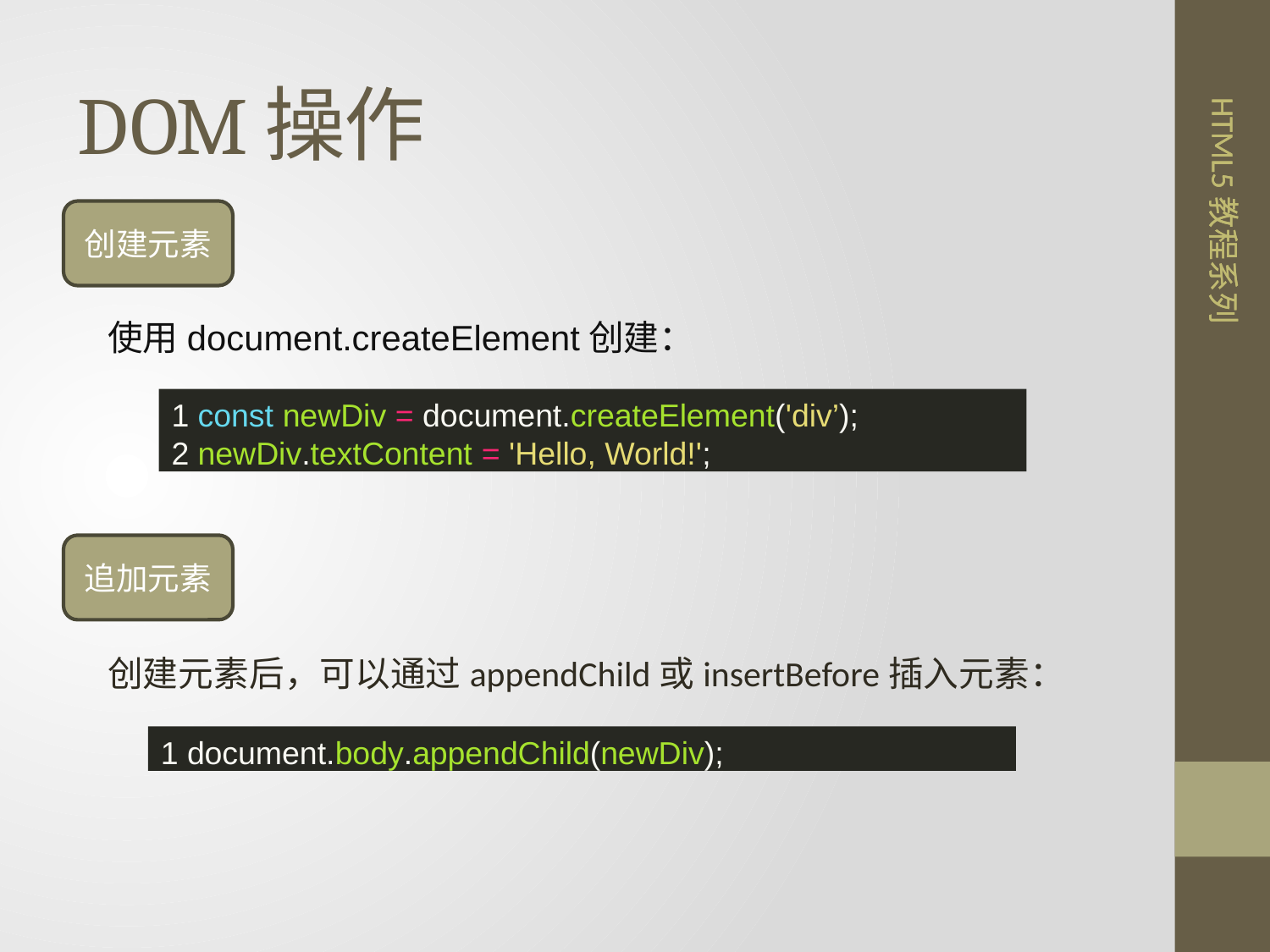

# DOM操作
创建元素
使用document.createElement创建：
1 const newDiv = document.createElement('div’);
2 newDiv.textContent = 'Hello, World!';
追加元素
创建元素后，可以通过appendChild或insertBefore插入元素：
1 document.body.appendChild(newDiv);